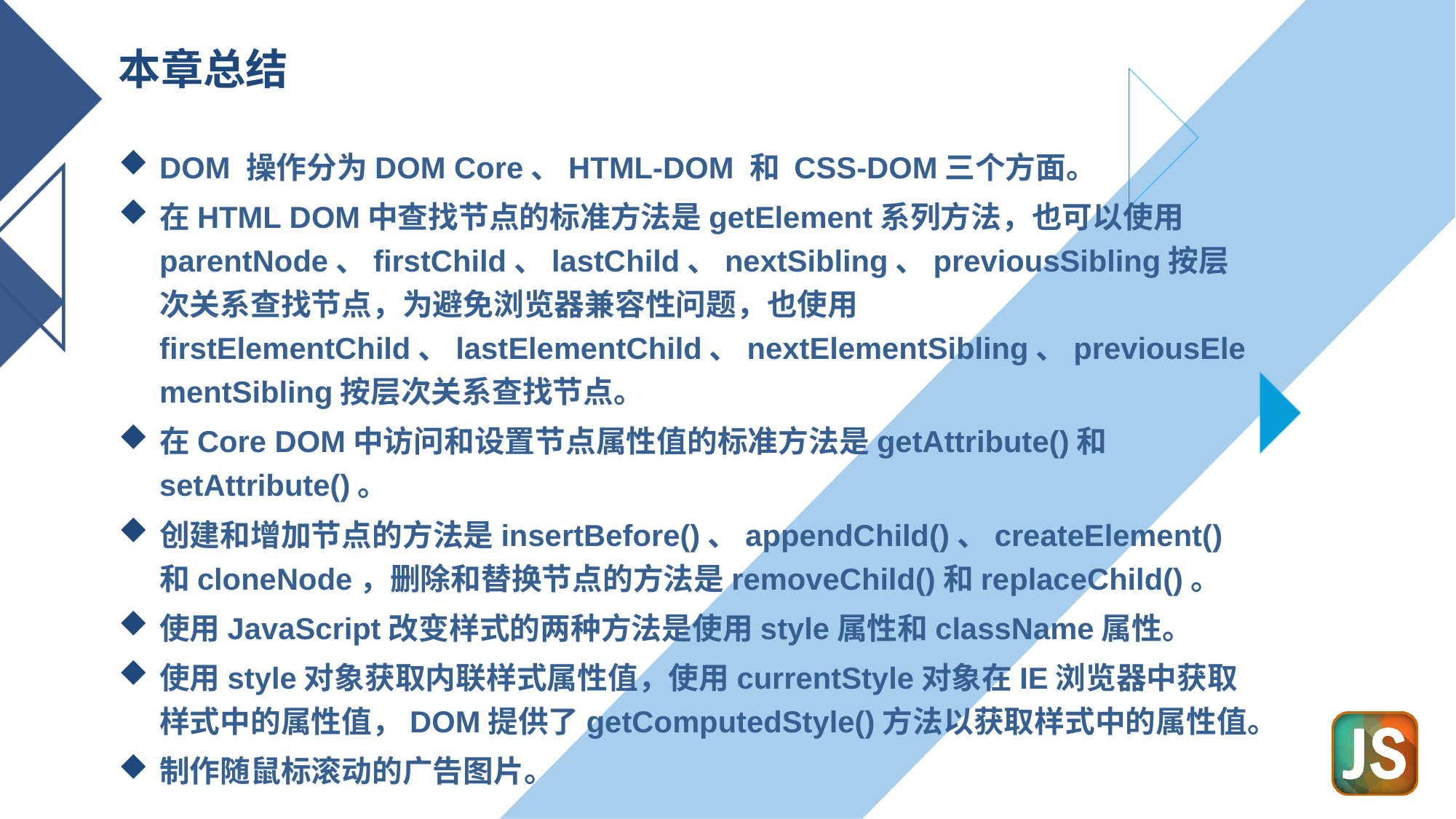

# 本章总结
DOM 操作分为DOM Core、HTML-DOM 和 CSS-DOM三个方面。
在HTML DOM中查找节点的标准方法是getElement系列方法，也可以使用parentNode、firstChild、lastChild、nextSibling、previousSibling按层次关系查找节点，为避免浏览器兼容性问题，也使用firstElementChild、lastElementChild、nextElementSibling、previousElementSibling按层次关系查找节点。
在Core DOM中访问和设置节点属性值的标准方法是getAttribute()和setAttribute()。
创建和增加节点的方法是insertBefore()、appendChild()、createElement()和cloneNode，删除和替换节点的方法是removeChild()和replaceChild()。
使用JavaScript改变样式的两种方法是使用style属性和className属性。
使用style对象获取内联样式属性值，使用currentStyle对象在IE浏览器中获取样式中的属性值，DOM提供了getComputedStyle()方法以获取样式中的属性值。
制作随鼠标滚动的广告图片。